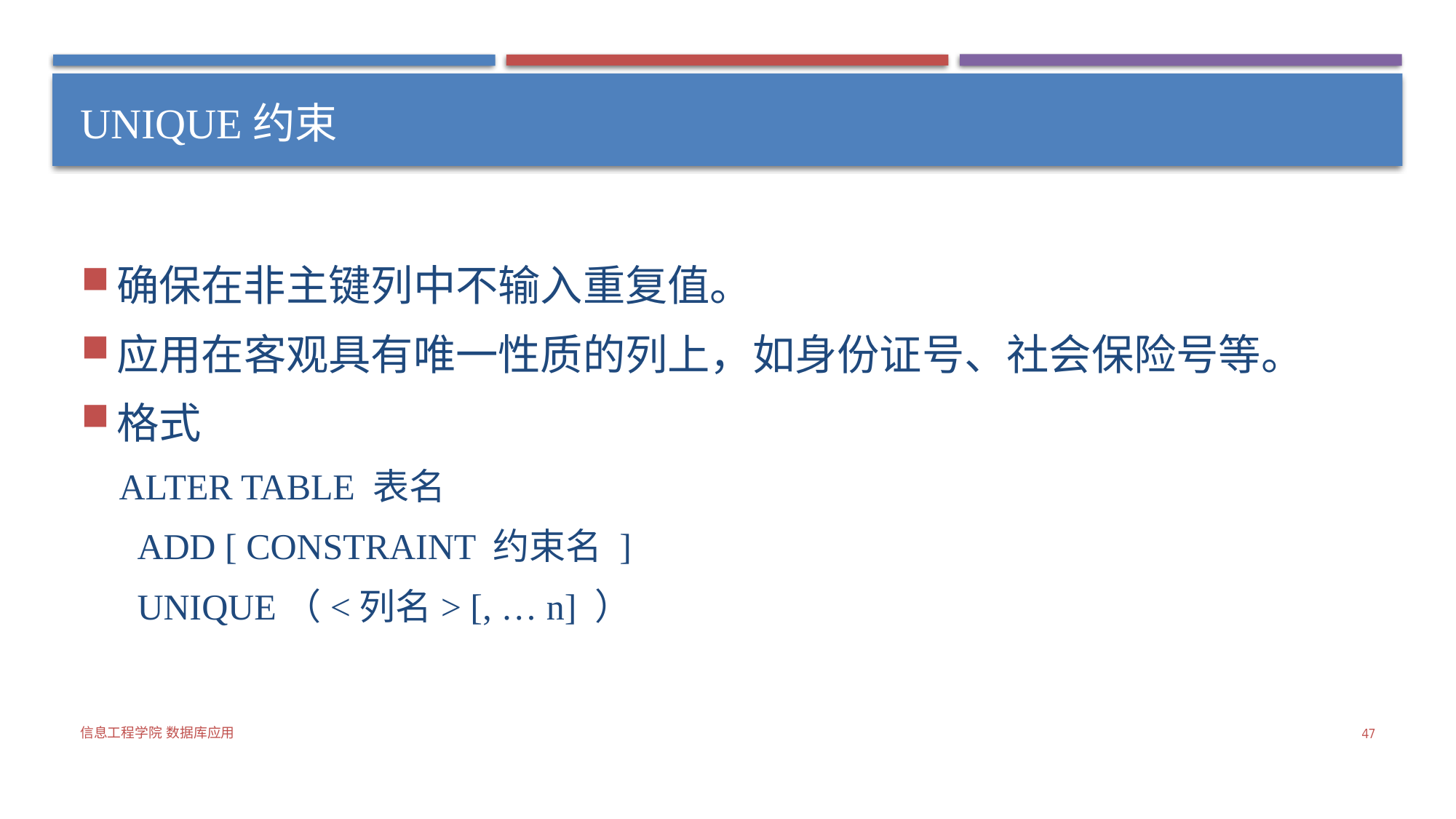

# UNIQUE约束
确保在非主键列中不输入重复值。
应用在客观具有唯一性质的列上，如身份证号、社会保险号等。
格式
ALTER TABLE 表名
  ADD [ CONSTRAINT 约束名 ]
  UNIQUE（<列名> [, … n] ）
信息工程学院 数据库应用
47